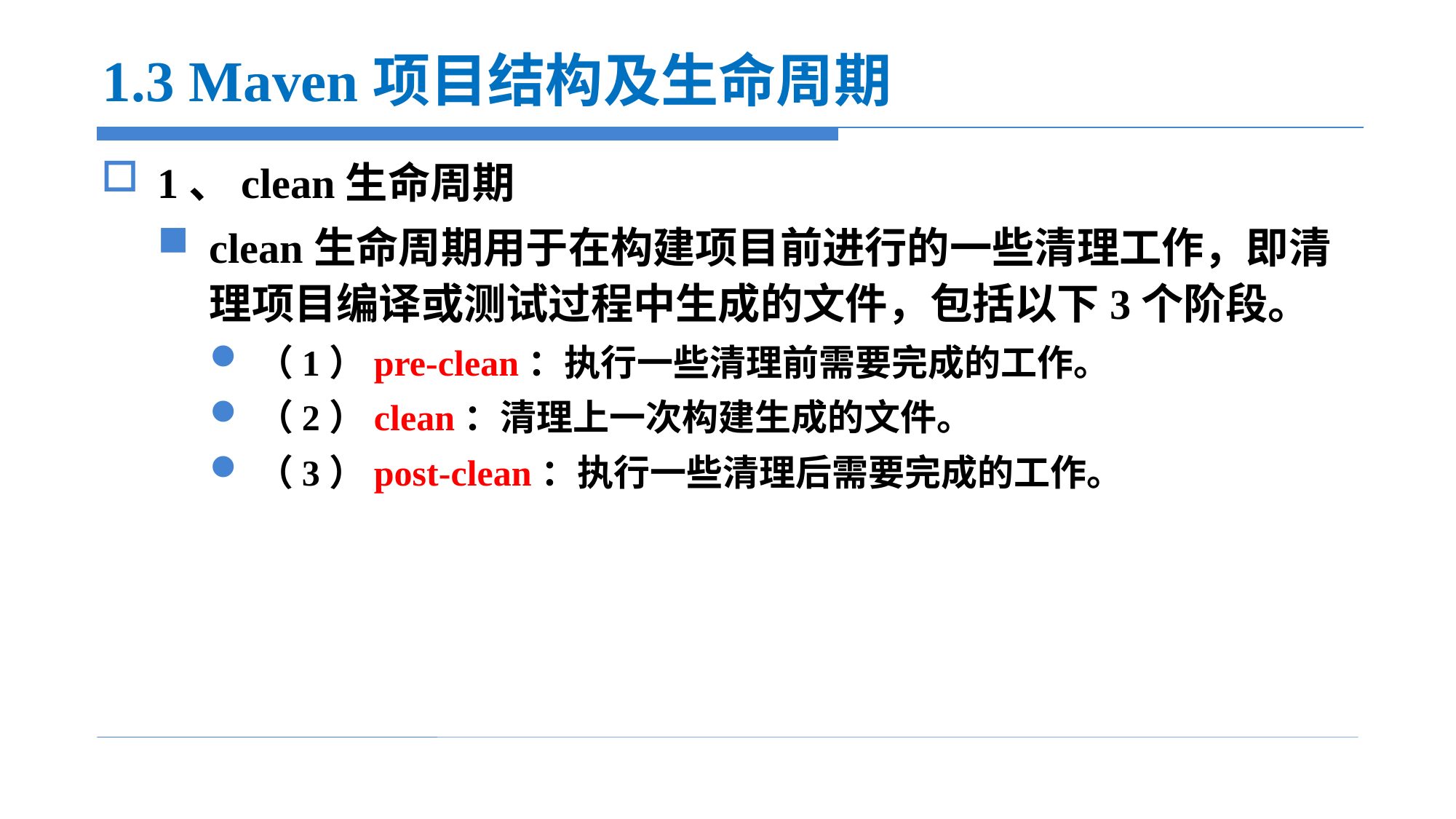

# 1.3 Maven项目结构及生命周期
1、clean生命周期
clean生命周期用于在构建项目前进行的一些清理工作，即清理项目编译或测试过程中生成的文件，包括以下3个阶段。
（1）pre-clean：执行一些清理前需要完成的工作。
（2）clean：清理上一次构建生成的文件。
（3）post-clean：执行一些清理后需要完成的工作。
39